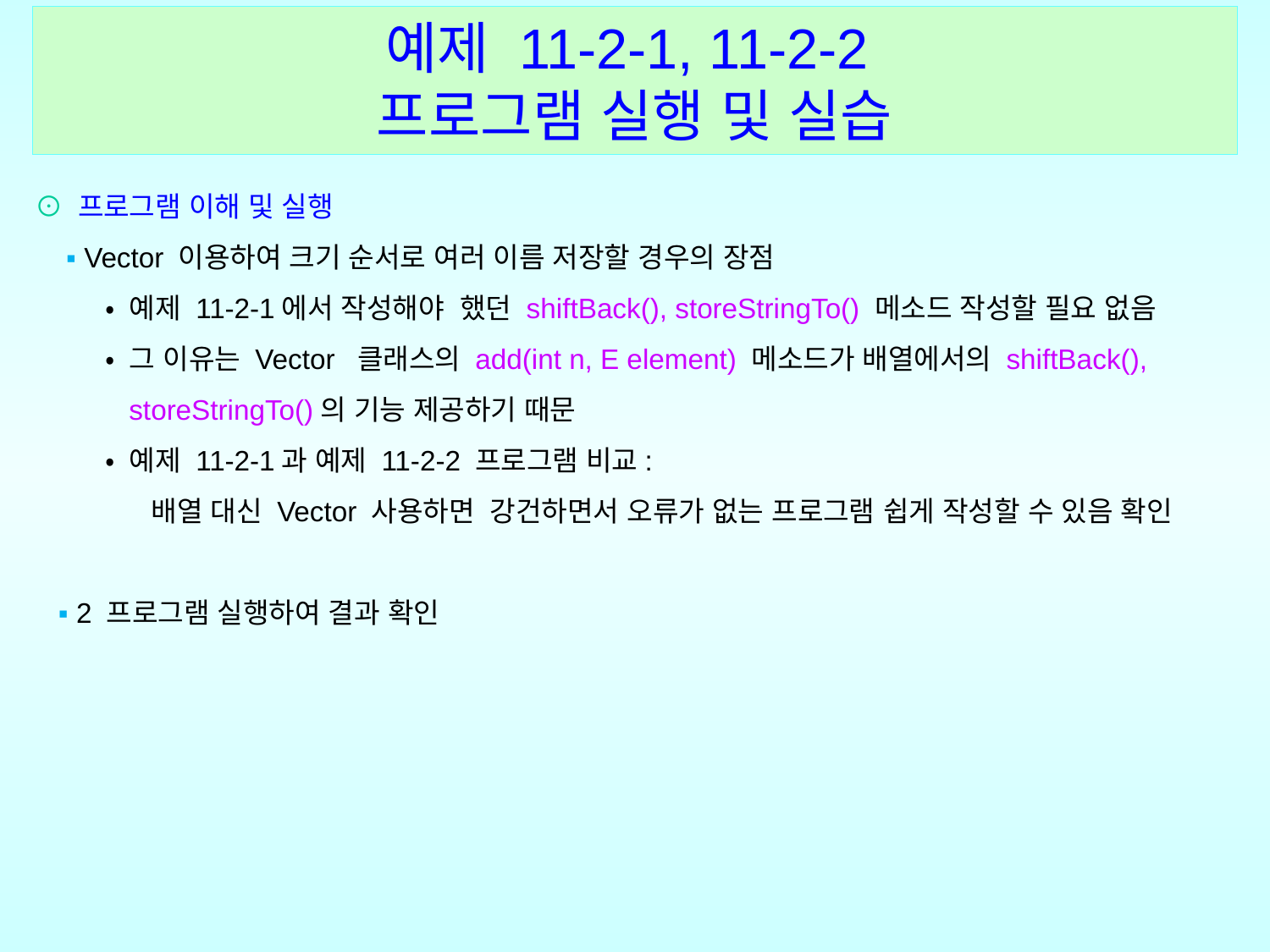

예제 11-2-1, 11-2-2
프로그램 실행 및 실습
⊙ 프로그램 이해 및 실행
    ▪ Vector 이용하여 크기 순서로 여러 이름 저장할 경우의 장점
         • 예제 11-2-1에서 작성해야  했던 shiftBack(), storeStringTo() 메소드 작성할 필요 없음
         • 그 이유는 Vector  클래스의 add(int n, E element) 메소드가 배열에서의 shiftBack(),
            storeStringTo()의 기능 제공하기 때문
         • 예제 11-2-1과 예제 11-2-2 프로그램 비교:
              배열 대신 Vector 사용하면  강건하면서 오류가 없는 프로그램 쉽게 작성할 수 있음 확인

   ▪ 2 프로그램 실행하여 결과 확인